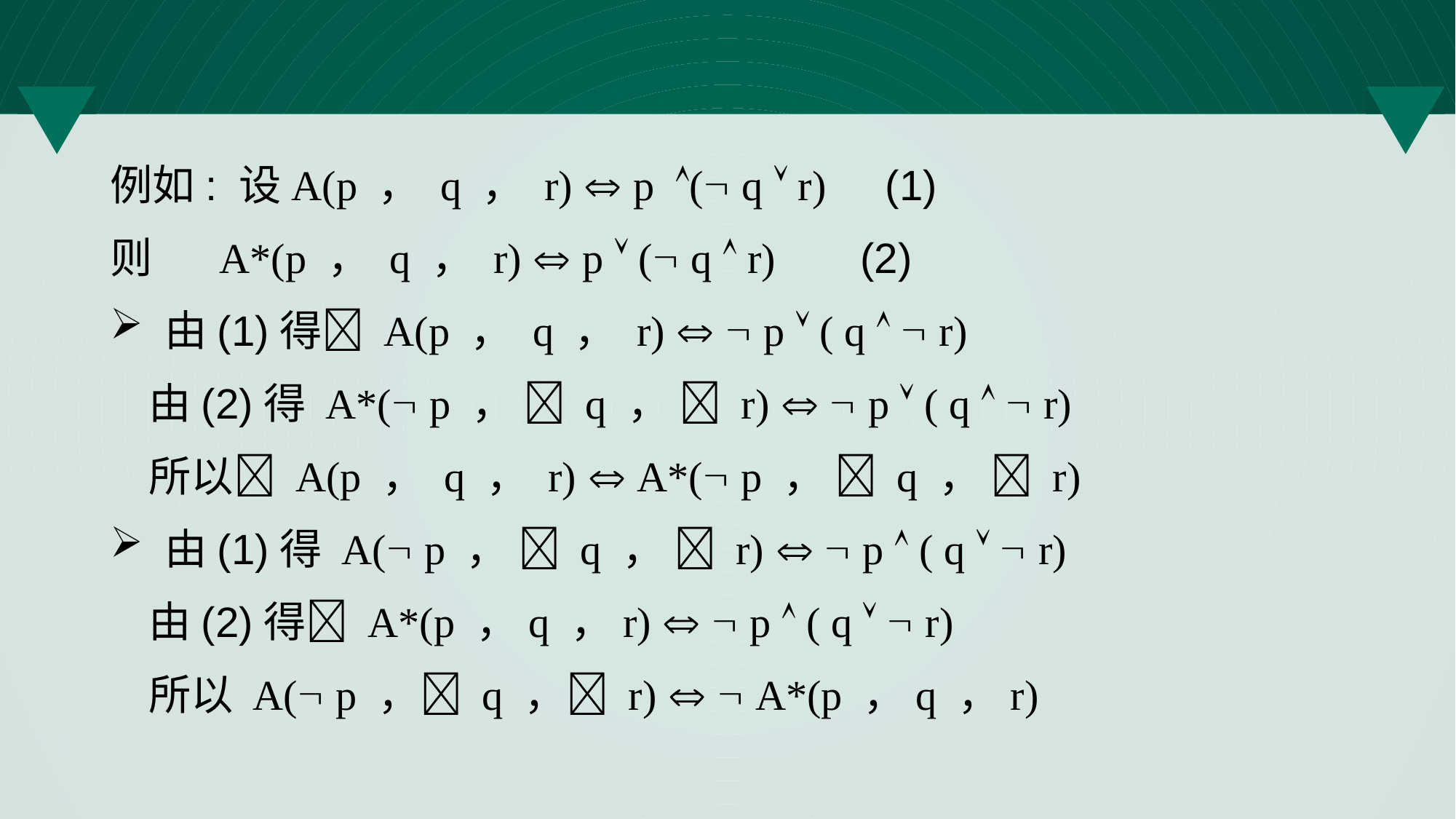

#
例如: 设A(p ， q ， r) ⇔ p  ∧(¬ q ∨ r)     (1)
则      A*(p ， q ， r) ⇔ p ∨ (¬ q ∧ r)        (2)
由(1)得¬ A(p ， q ， r) ⇔ ¬ p ∨ ( q ∧ ¬ r)
   由(2)得 A*(¬ p ， ¬ q ， ¬ r) ⇔ ¬ p ∨ ( q ∧ ¬ r)
   所以¬ A(p ， q ， r) ⇔ A*(¬ p ， ¬ q ， ¬ r)
由(1)得 A(¬ p ， ¬ q ， ¬ r) ⇔ ¬ p ∧ ( q ∨ ¬ r)
   由(2)得¬ A*(p ，q ，r) ⇔ ¬ p ∧ ( q ∨ ¬ r)
   所以 A(¬ p ，¬ q ，¬ r) ⇔ ¬ A*(p ，q ，r)